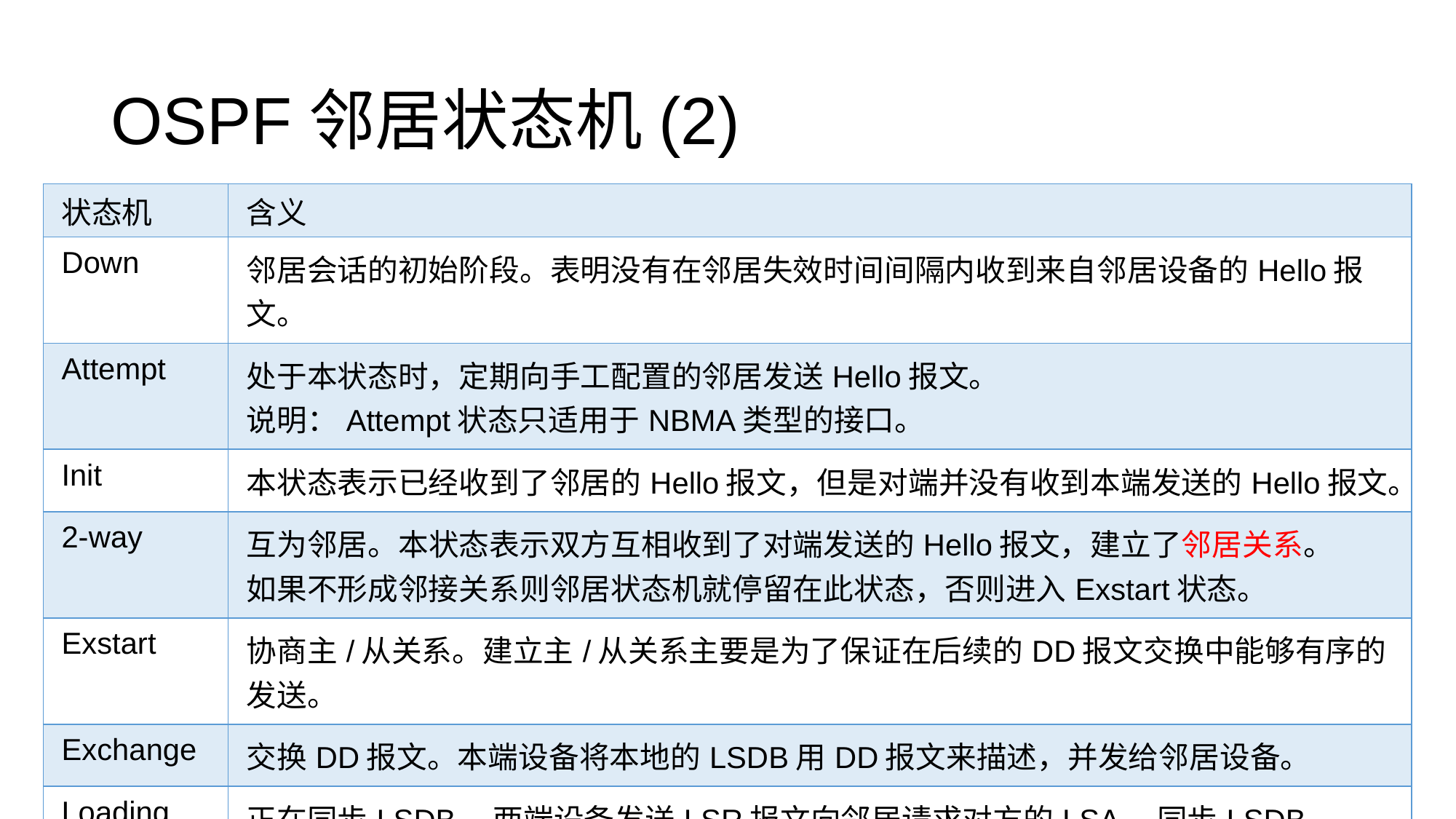

# OSPF邻居状态机(2)
| 状态机 | 含义 |
| --- | --- |
| Down | 邻居会话的初始阶段。表明没有在邻居失效时间间隔内收到来自邻居设备的Hello报文。 |
| Attempt | 处于本状态时，定期向手工配置的邻居发送Hello报文。 说明：Attempt状态只适用于NBMA类型的接口。 |
| Init | 本状态表示已经收到了邻居的Hello报文，但是对端并没有收到本端发送的Hello报文。 |
| 2-way | 互为邻居。本状态表示双方互相收到了对端发送的Hello报文，建立了邻居关系。 如果不形成邻接关系则邻居状态机就停留在此状态，否则进入Exstart状态。 |
| Exstart | 协商主/从关系。建立主/从关系主要是为了保证在后续的DD报文交换中能够有序的发送。 |
| Exchange | 交换DD报文。本端设备将本地的LSDB用DD报文来描述，并发给邻居设备。 |
| Loading | 正在同步LSDB。两端设备发送LSR报文向邻居请求对方的LSA，同步LSDB。 |
| Full | 建立邻接。两端设备的LSDB已同步，本端设备和邻居设备建立了邻接状态。 |